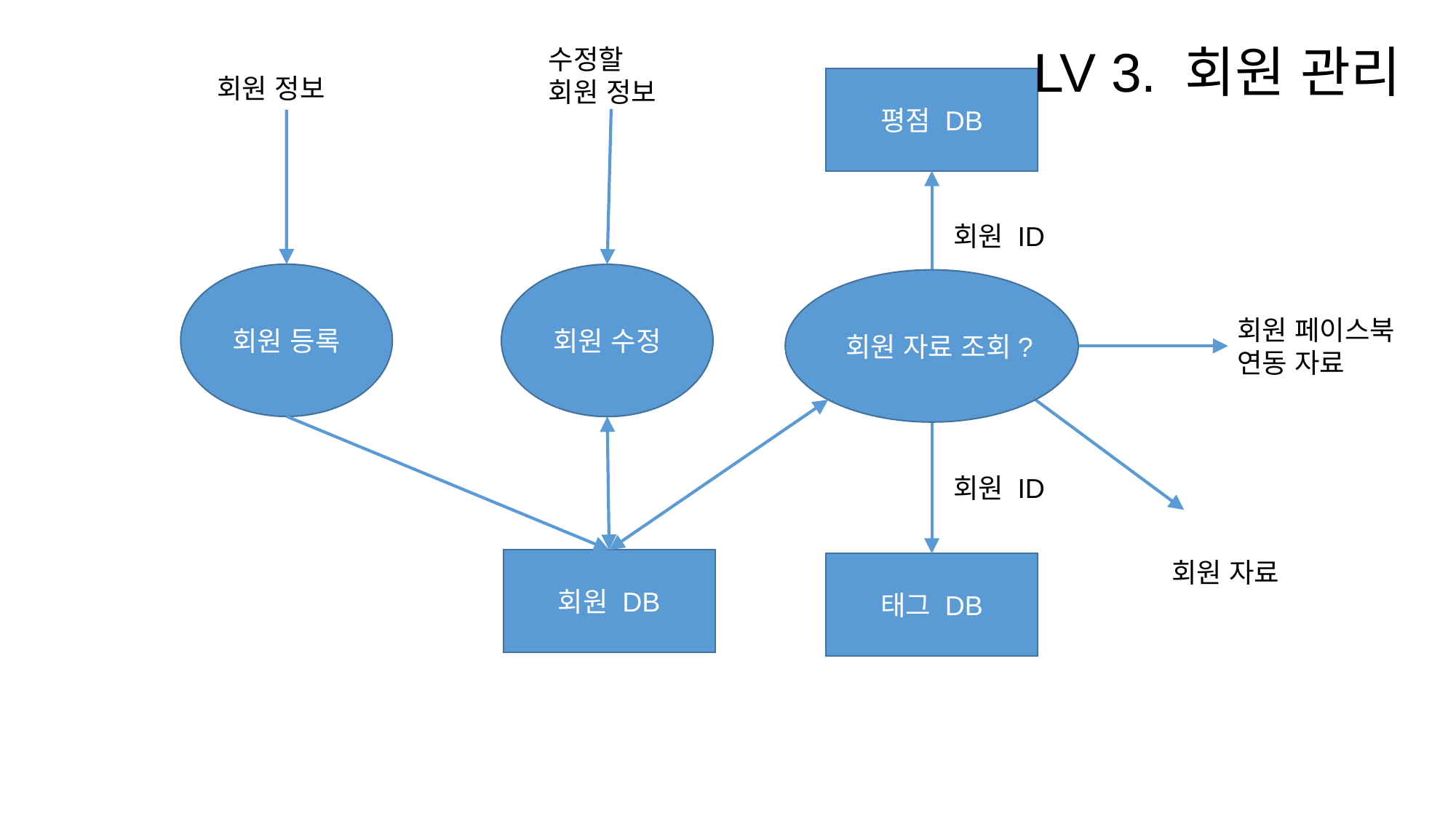

LV 3. 회원 관리
수정할
회원 정보
회원 정보
평점 DB
회원 ID
회원 등록
회원 수정
회원 자료 조회?
회원 페이스북 연동 자료
회원 ID
회원 DB
회원 자료
태그 DB